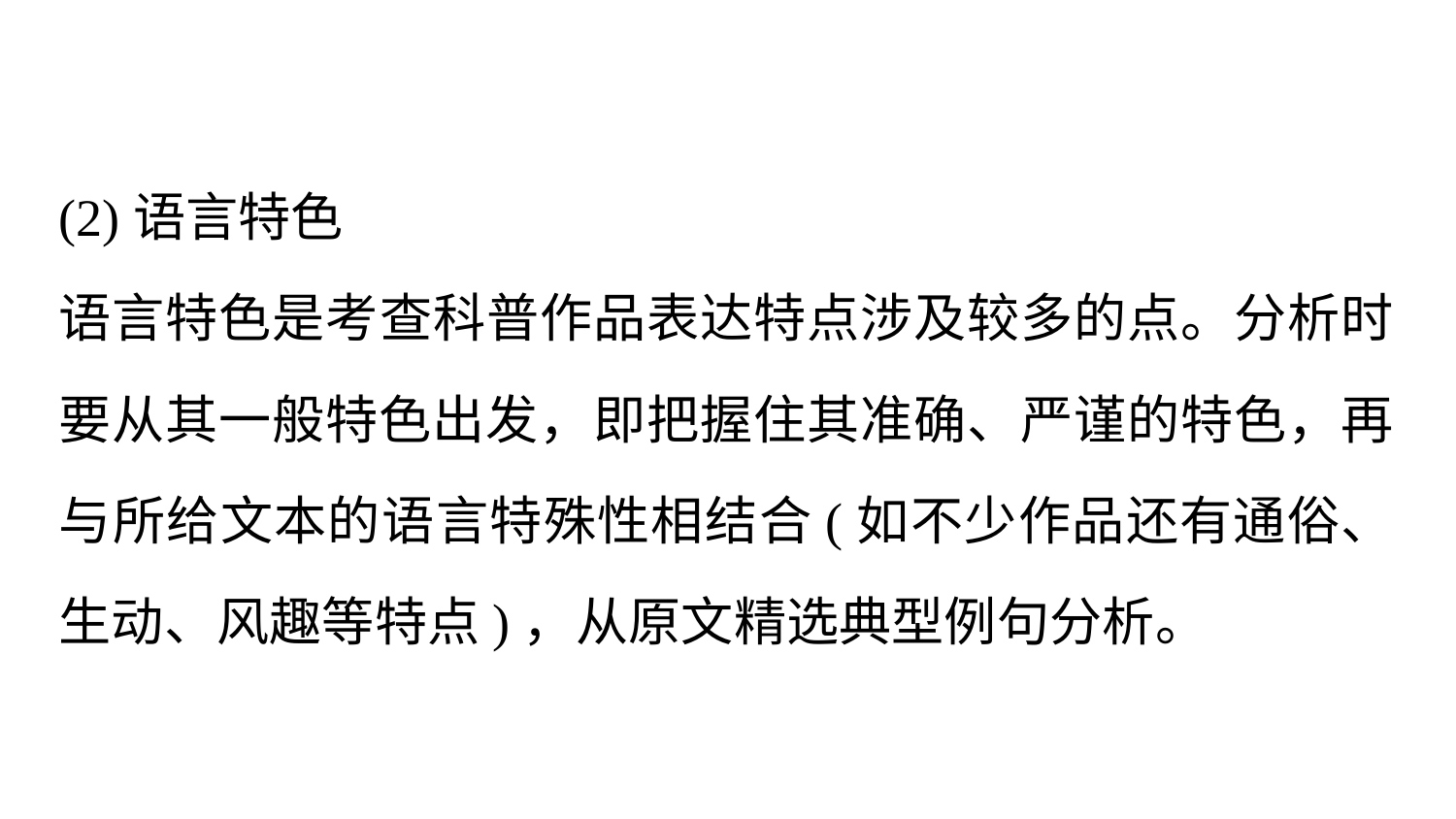

(2)语言特色
语言特色是考查科普作品表达特点涉及较多的点。分析时要从其一般特色出发，即把握住其准确、严谨的特色，再与所给文本的语言特殊性相结合(如不少作品还有通俗、生动、风趣等特点)，从原文精选典型例句分析。